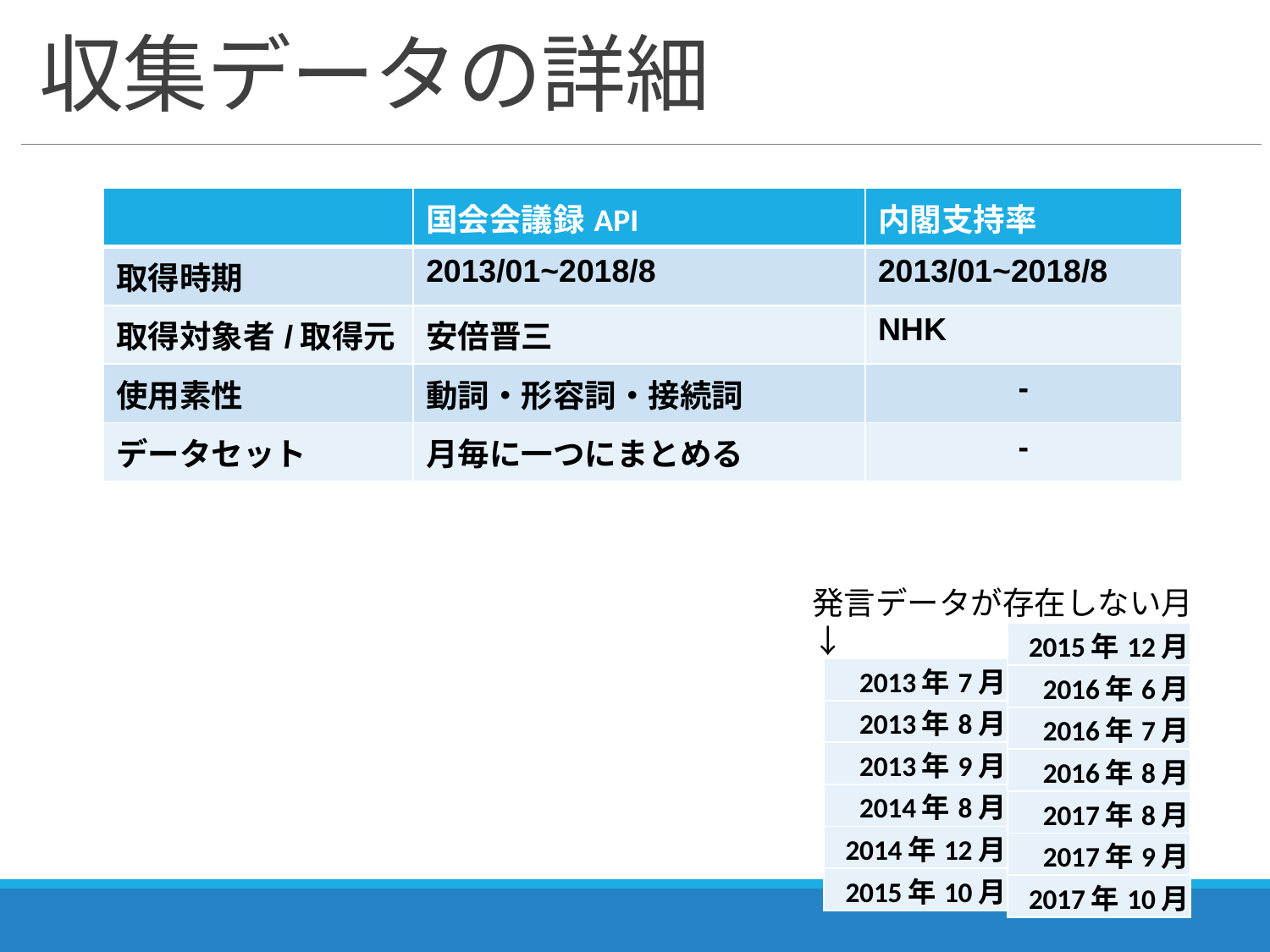

# 収集データの詳細
|  | 国会会議録API | 内閣支持率 |
| --- | --- | --- |
| 取得時期 | 2013/01~2018/8 | 2013/01~2018/8 |
| 取得対象者/取得元 | 安倍晋三 | NHK |
| 使用素性 | 動詞・形容詞・接続詞 | - |
| データセット | 月毎に一つにまとめる | - |
発言データが存在しない月↓
| 2015年12月 |
| --- |
| 2016年6月 |
| 2016年7月 |
| 2016年8月 |
| 2017年8月 |
| 2017年9月 |
| 2017年10月 |
| 2013年7月 |
| --- |
| 2013年8月 |
| 2013年9月 |
| 2014年8月 |
| 2014年12月 |
| 2015年10月 |